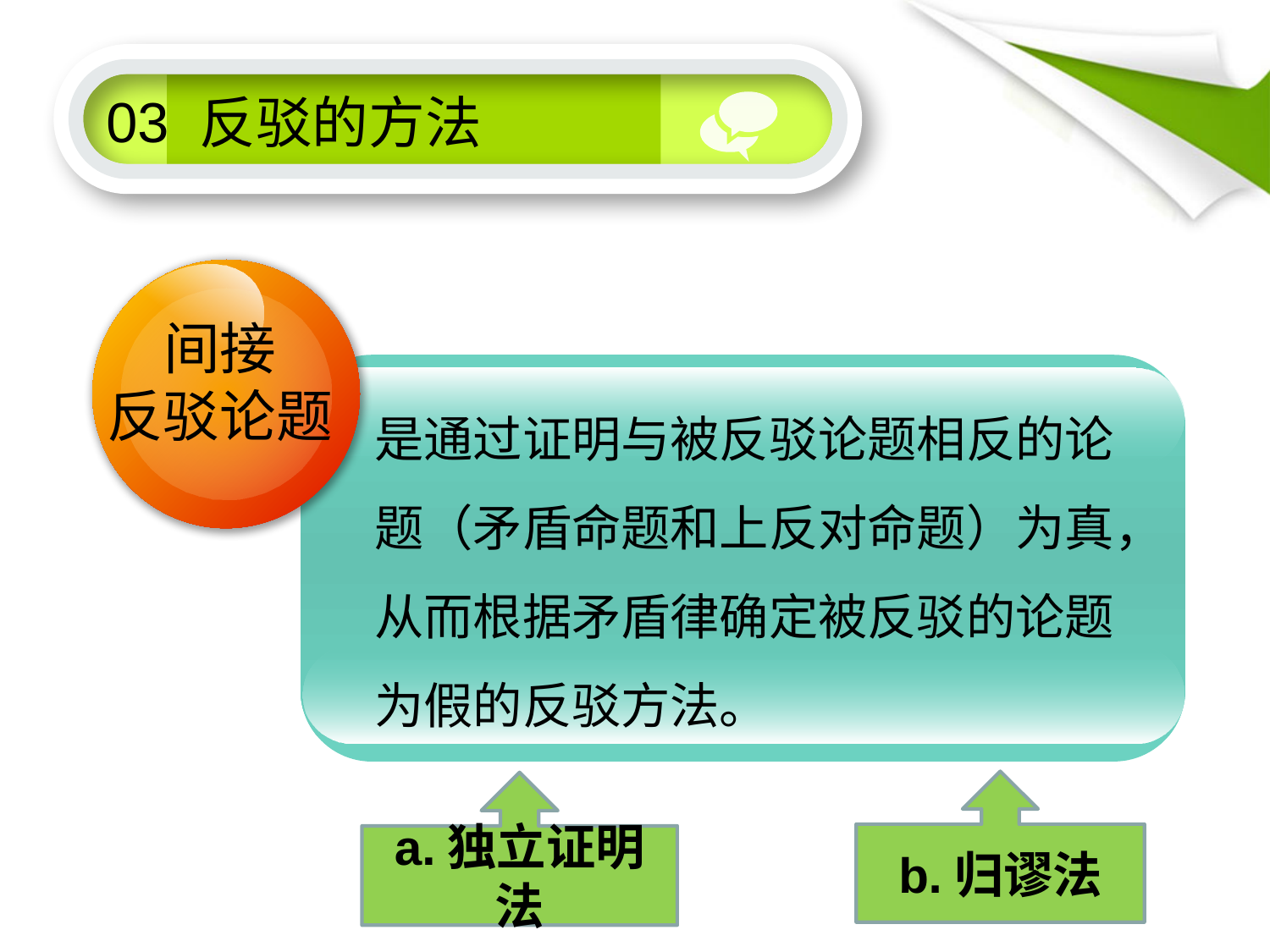

03
反驳的方法

间接
反驳论题

A  —  B
B  —  A

是通过证明与被反驳论题相反的论题（矛盾命题和上反对命题）为真，从而根据矛盾律确定被反驳的论题为假的反驳方法。
b.归谬法
a.独立证明法